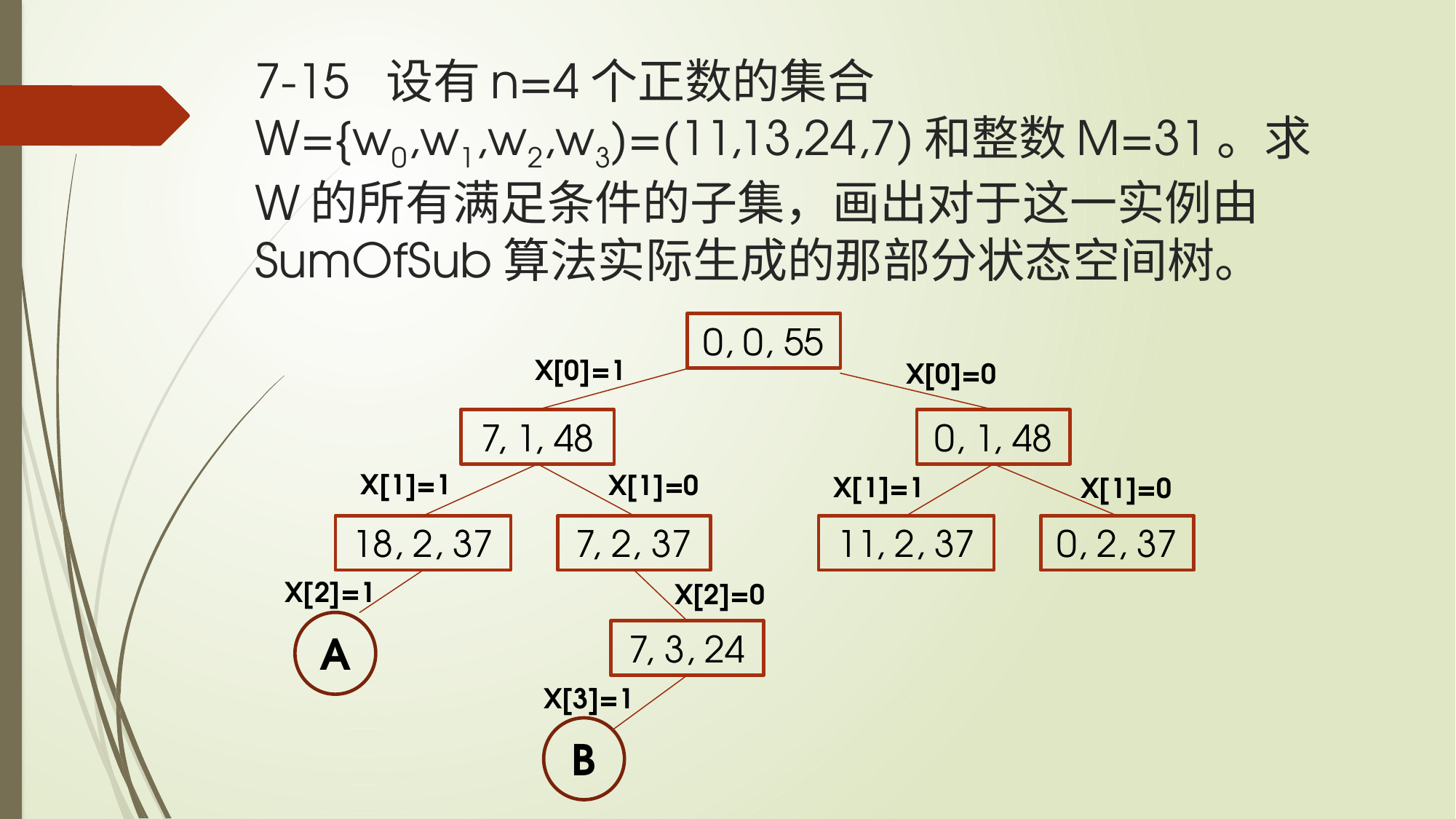

# 7-15  设有n=4个正数的集合W={w0,w1,w2,w3)=(11,13,24,7)和整数M=31。求W的所有满足条件的子集，画出对于这一实例由SumOfSub算法实际生成的那部分状态空间树。
0, 0, 55
X[0]=1
X[0]=0
7, 1, 48
0, 1, 48
X[1]=1
X[1]=0
X[1]=1
X[1]=0
18, 2, 37
7, 2, 37
11, 2, 37
0, 2, 37
X[2]=1
X[2]=0
A
7, 3, 24
X[3]=1
B